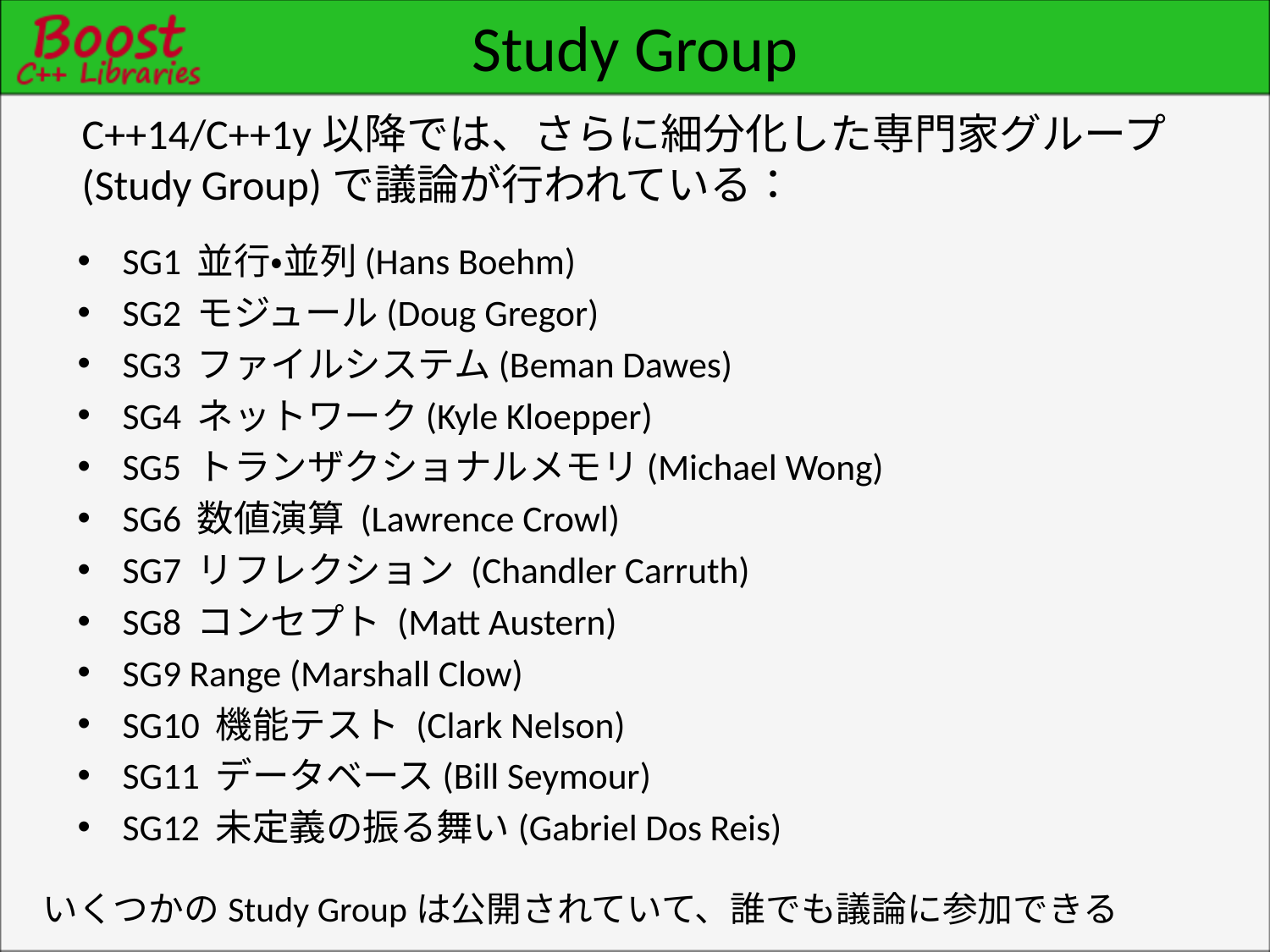

# Study Group
C++14/C++1y以降では、さらに細分化した専門家グループ(Study Group)で議論が行われている：
SG1 並行・並列(Hans Boehm)
SG2 モジュール(Doug Gregor)
SG3 ファイルシステム(Beman Dawes)
SG4 ネットワーク(Kyle Kloepper)
SG5 トランザクショナルメモリ(Michael Wong)
SG6 数値演算 (Lawrence Crowl)
SG7 リフレクション (Chandler Carruth)
SG8 コンセプト (Matt Austern)
SG9 Range (Marshall Clow)
SG10 機能テスト (Clark Nelson)
SG11 データベース(Bill Seymour)
SG12 未定義の振る舞い(Gabriel Dos Reis)
いくつかのStudy Groupは公開されていて、誰でも議論に参加できる